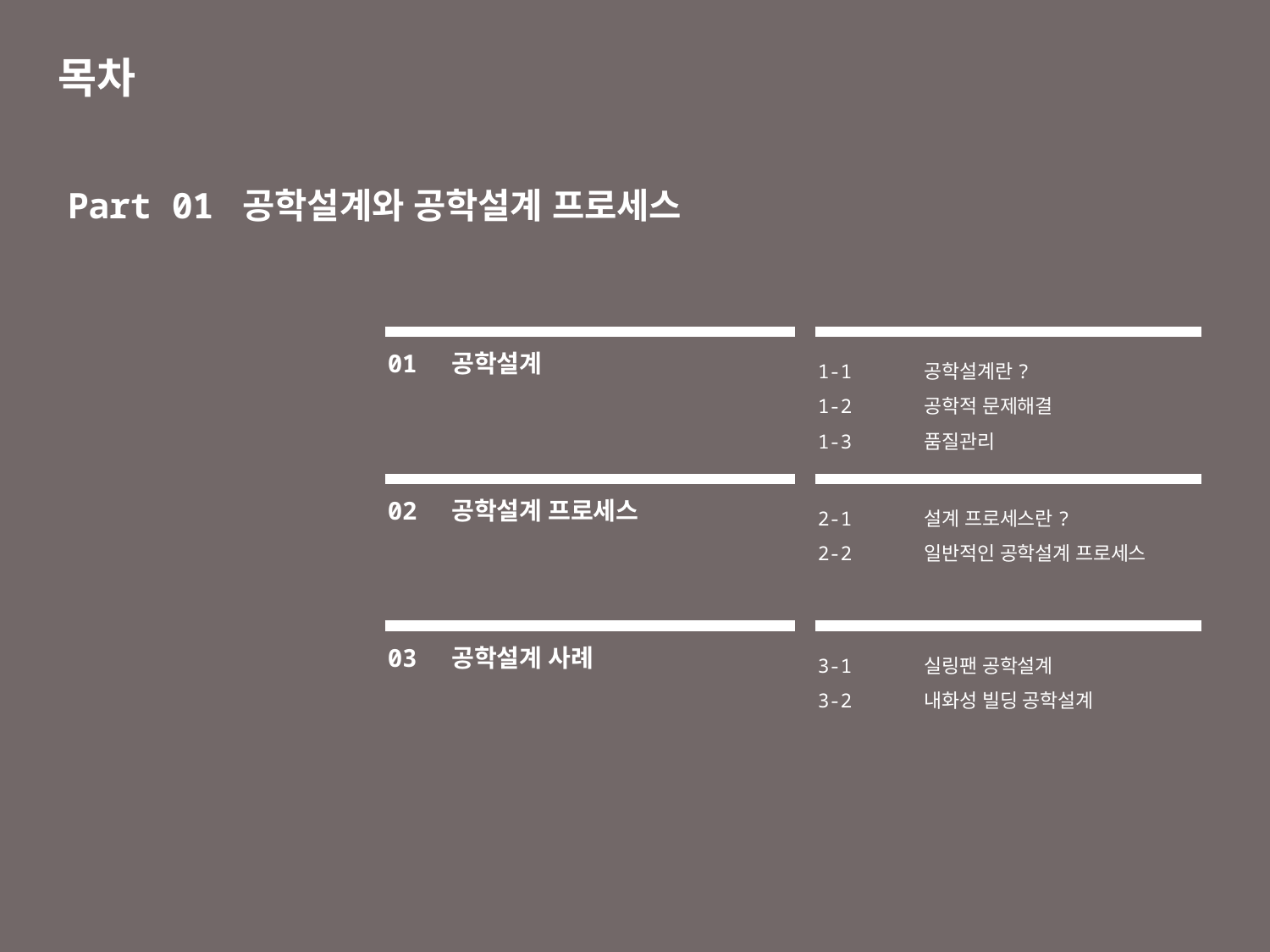

# 목차
Part 01 공학설계와 공학설계 프로세스
01  공학설계
1-1      공학설계란?
1-2      공학적 문제해결
1-3      품질관리
02  공학설계 프로세스
2-1      설계 프로세스란?
2-2      일반적인 공학설계 프로세스
03  공학설계 사례
3-1      실링팬 공학설계
3-2      내화성 빌딩 공학설계